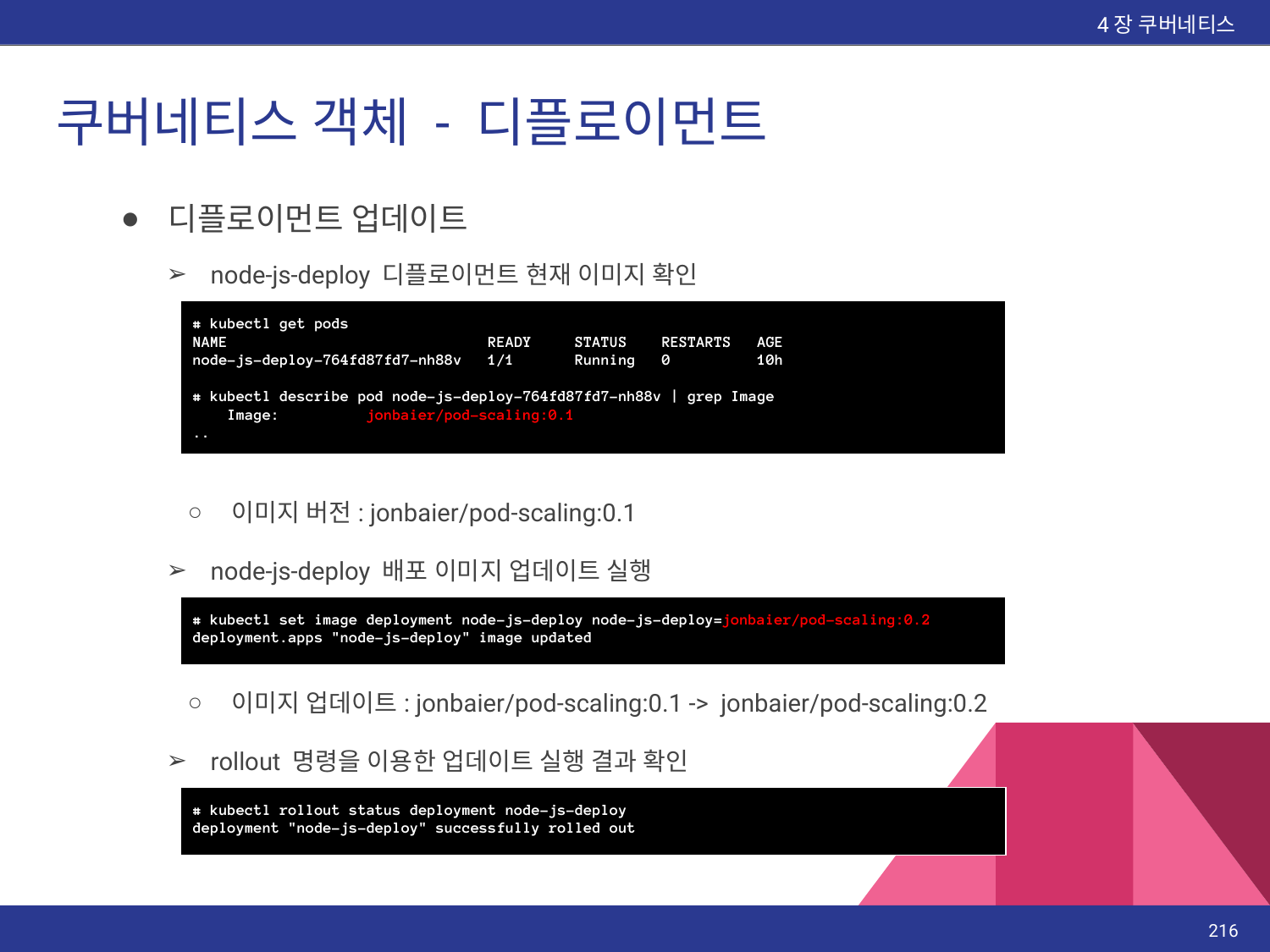

4장 쿠버네티스

# 쿠버네티스 객체 - 디플로이먼트
디플로이먼트 업데이트
node-js-deploy 디플로이먼트 현재 이미지 확인
| # kubectl get pods NAME READY STATUS RESTARTS AGE node-js-deploy-764fd87fd7-nh88v 1/1 Running 0 10h # kubectl describe pod node-js-deploy-764fd87fd7-nh88v | grep Image Image: jonbaier/pod-scaling:0.1 .. |
| --- |
이미지 버전: jonbaier/pod-scaling:0.1
node-js-deploy 배포 이미지 업데이트 실행
| # kubectl set image deployment node-js-deploy node-js-deploy=jonbaier/pod-scaling:0.2 deployment.apps "node-js-deploy" image updated |
| --- |
이미지 업데이트: jonbaier/pod-scaling:0.1 ->  jonbaier/pod-scaling:0.2
rollout 명령을 이용한 업데이트 실행 결과 확인
| # kubectl rollout status deployment node-js-deploy deployment "node-js-deploy" successfully rolled out |
| --- |
216